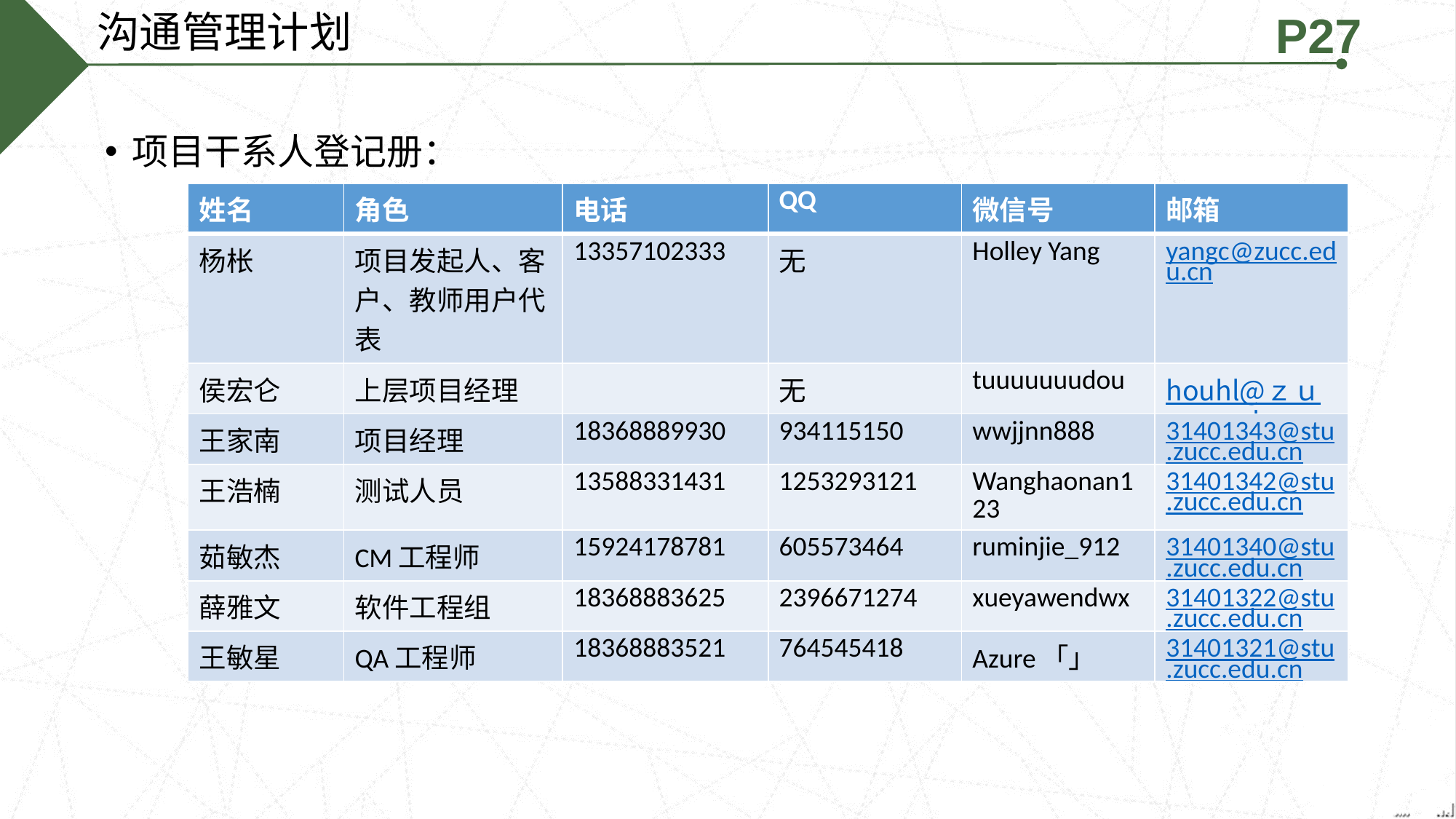

沟通管理计划
P27

项目干系人登记册：

| 姓名 | 角色 | 电话 | QQ | 微信号 | 邮箱 |
| --- | --- | --- | --- | --- | --- |
| 杨枨 | 项目发起人、客户、教师用户代表 | 13357102333 | 无 | Holley Yang | yangc@zucc.edu.cn |
| 侯宏仑 | 上层项目经理 |  | 无 | tuuuuuuudou | houhl@ｚｕｃｃ.edu.cn |
| 王家南 | 项目经理 | 18368889930 | 934115150 | wwjjnn888 | 31401343@stu.zucc.edu.cn |
| 王浩楠 | 测试人员 | 13588331431 | 1253293121 | Wanghaonan123 | 31401342@stu.zucc.edu.cn |
| 茹敏杰 | CM工程师 | 15924178781 | 605573464 | ruminjie\_912 | 31401340@stu.zucc.edu.cn |
| 薛雅文 | 软件工程组 | 18368883625 | 2396671274 | xueyawendwx | 31401322@stu.zucc.edu.cn |
| 王敏星 | QA工程师 | 18368883521 | 764545418 | Azure「」 | 31401321@stu.zucc.edu.cn |